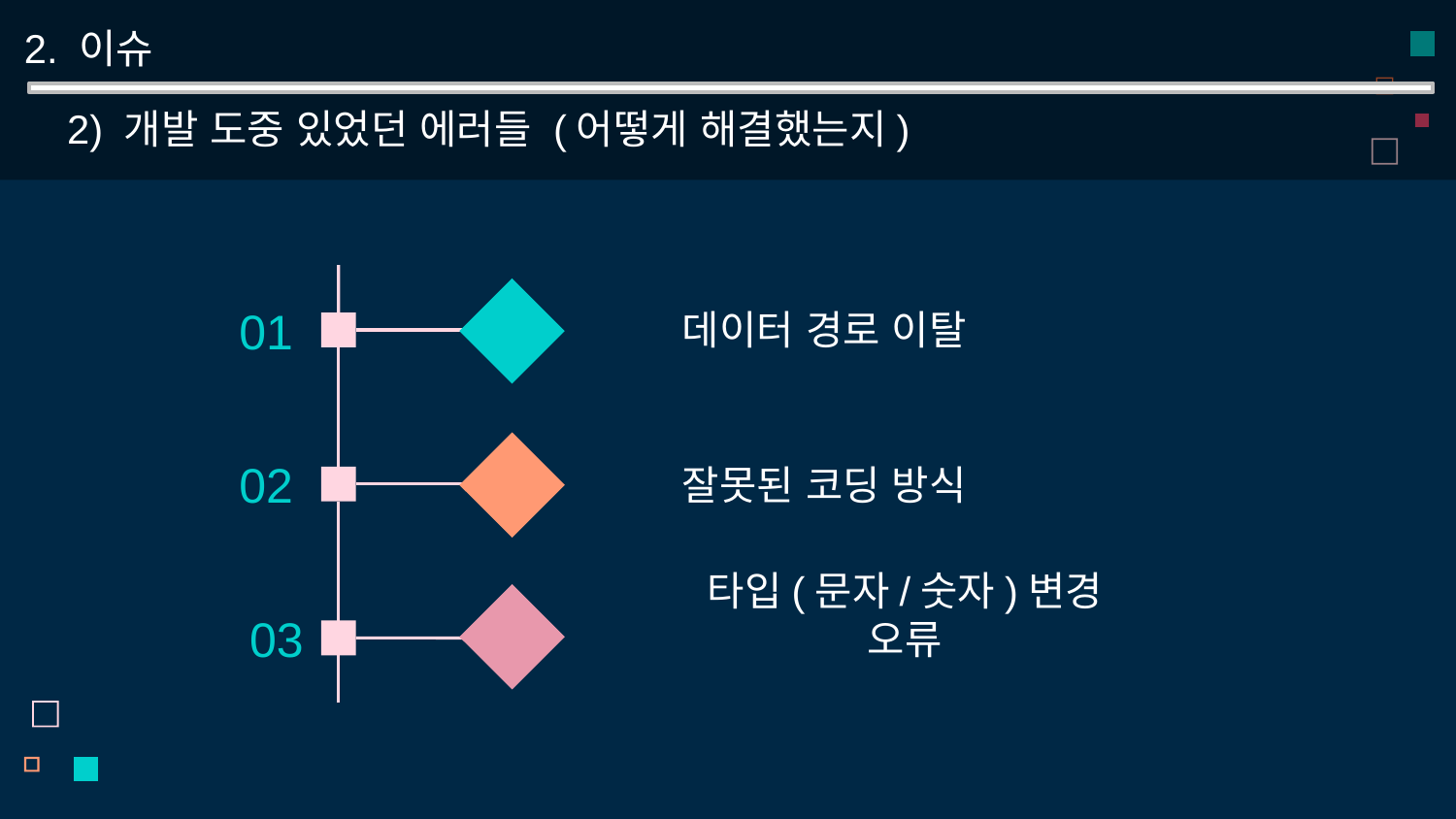

2. 이슈

2) 개발 도중 있었던 에러들 (어떻게 해결했는지)
데이터 경로 이탈
01

02
잘못된 코딩 방식

03

타입(문자/숫자)변경 오류